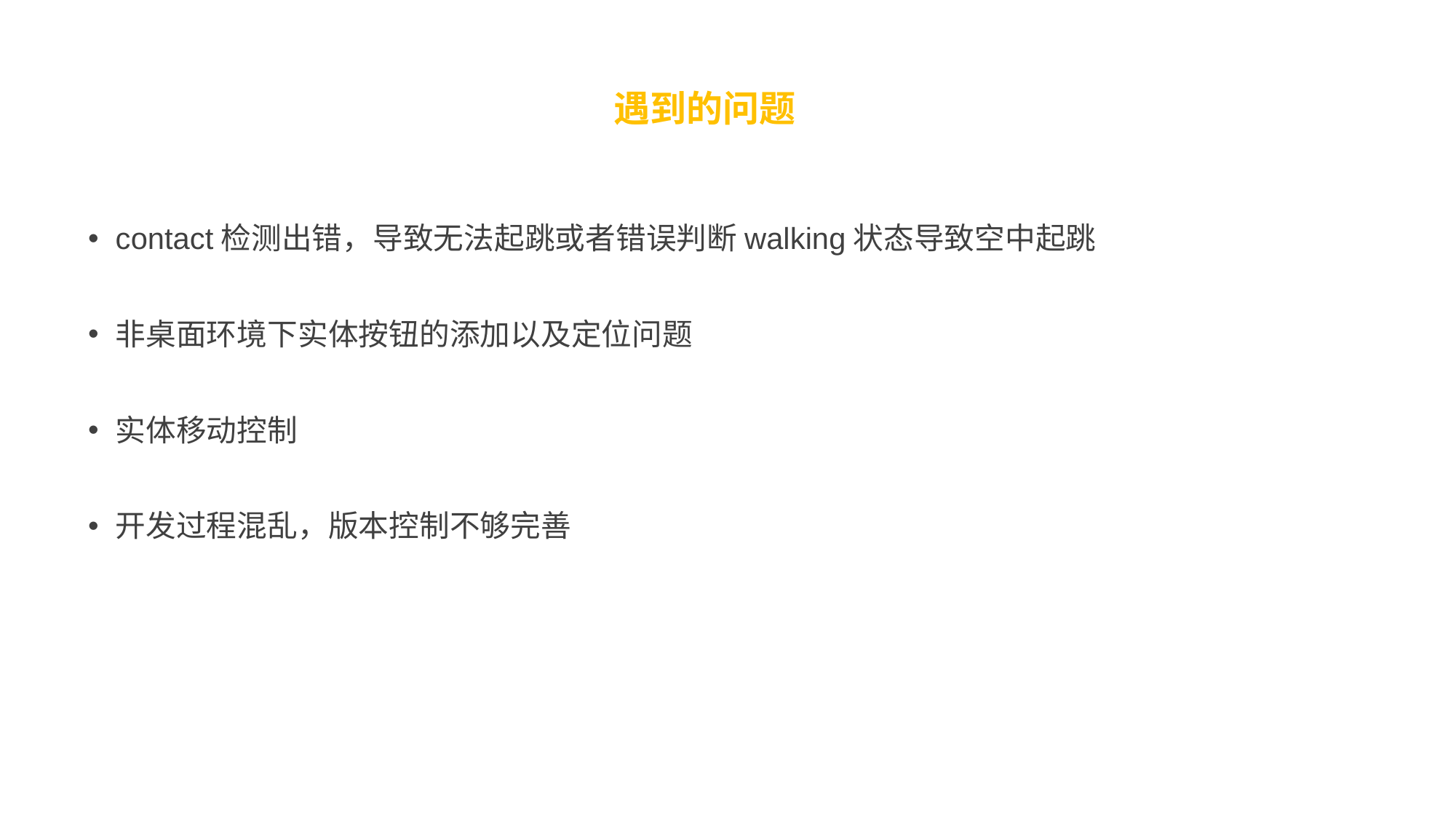

# 遇到的问题
contact检测出错，导致无法起跳或者错误判断walking状态导致空中起跳

非桌面环境下实体按钮的添加以及定位问题

实体移动控制

开发过程混乱，版本控制不够完善